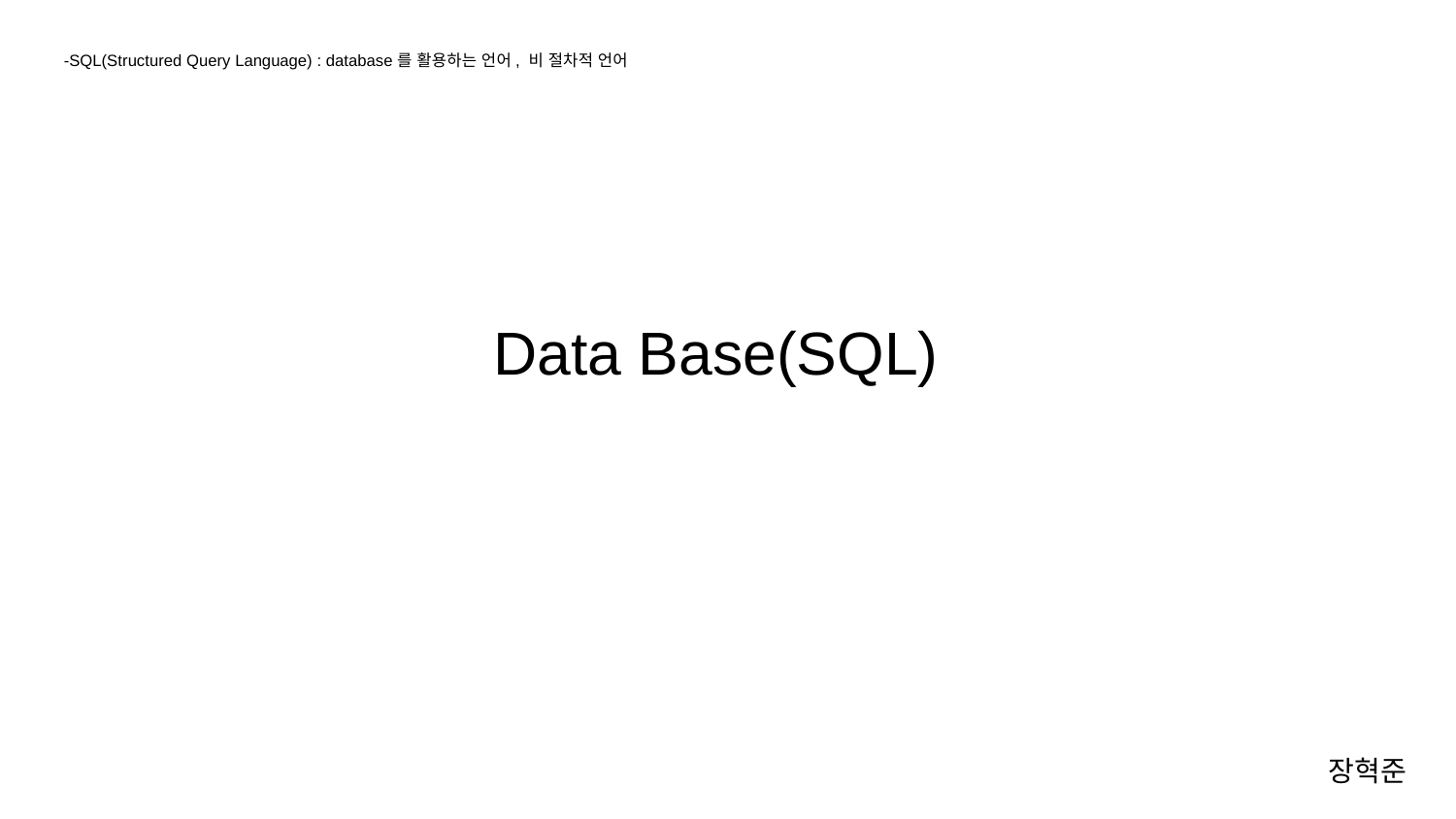

-SQL(Structured Query Language) : database를 활용하는 언어, 비 절차적 언어
Data Base(SQL)

장혁준